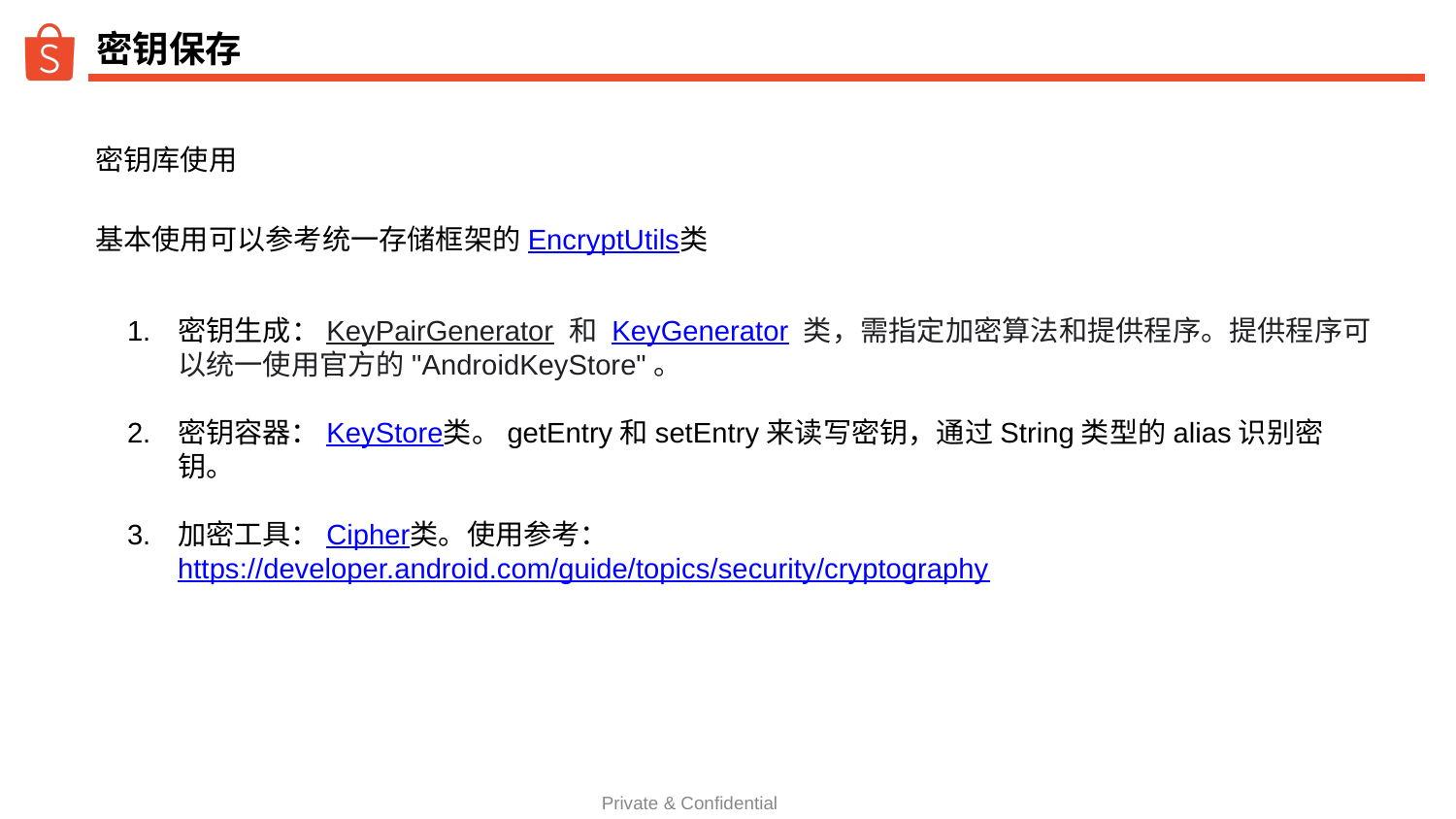

# 密钥保存
密钥库使用
基本使用可以参考统一存储框架的EncryptUtils类
密钥生成：KeyPairGenerator 和 KeyGenerator 类，需指定加密算法和提供程序。提供程序可以统一使用官方的"AndroidKeyStore"。

密钥容器：KeyStore类。getEntry和setEntry来读写密钥，通过String类型的alias识别密钥。

加密工具：Cipher类。使用参考：https://developer.android.com/guide/topics/security/cryptography

Private & Confidential